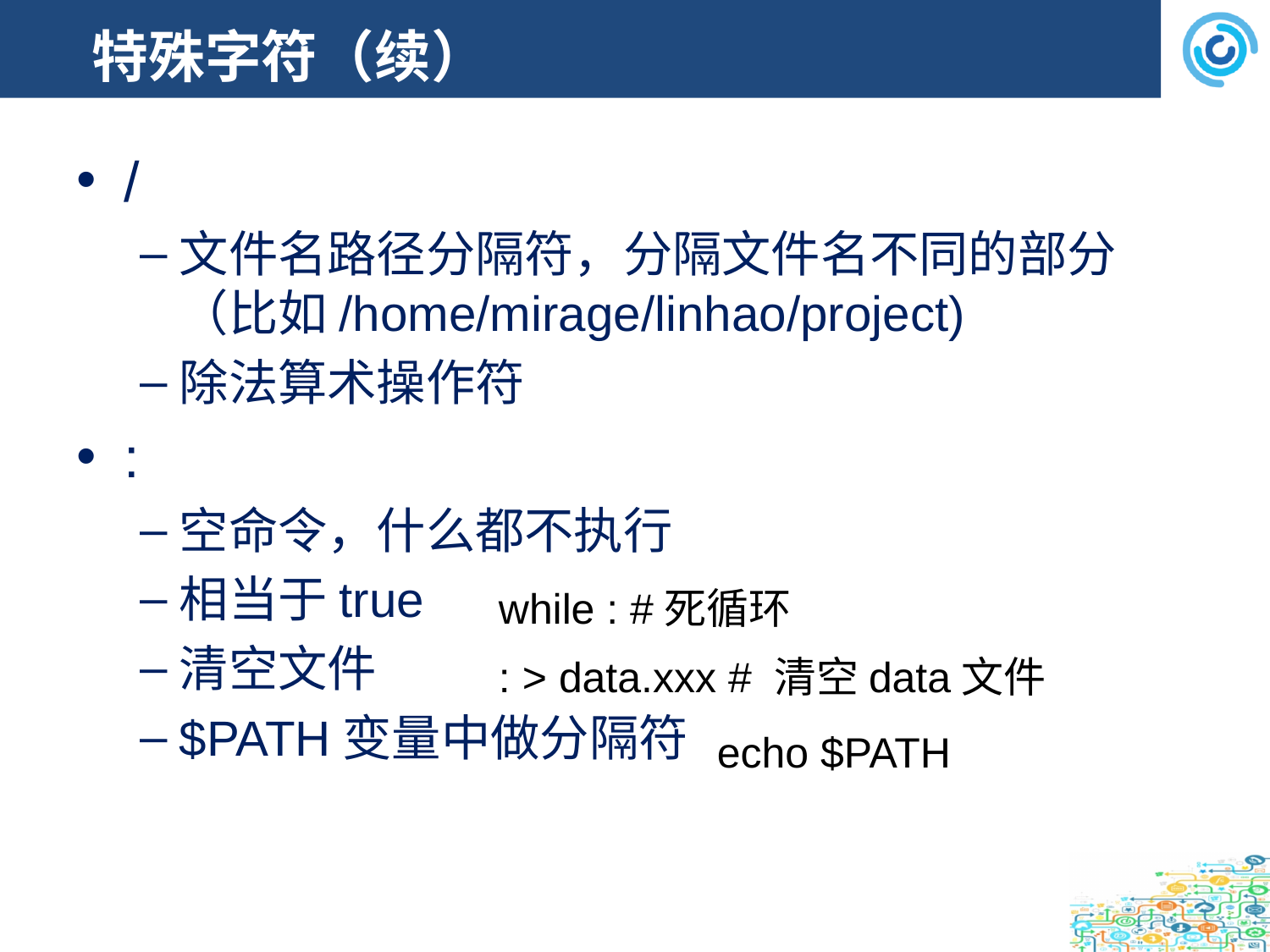

# 特殊字符（续）
/
文件名路径分隔符，分隔文件名不同的部分（比如/home/mirage/linhao/project)
除法算术操作符
:
空命令，什么都不执行
相当于true
清空文件
$PATH变量中做分隔符
while : #死循环
: > data.xxx # 清空data文件
echo $PATH